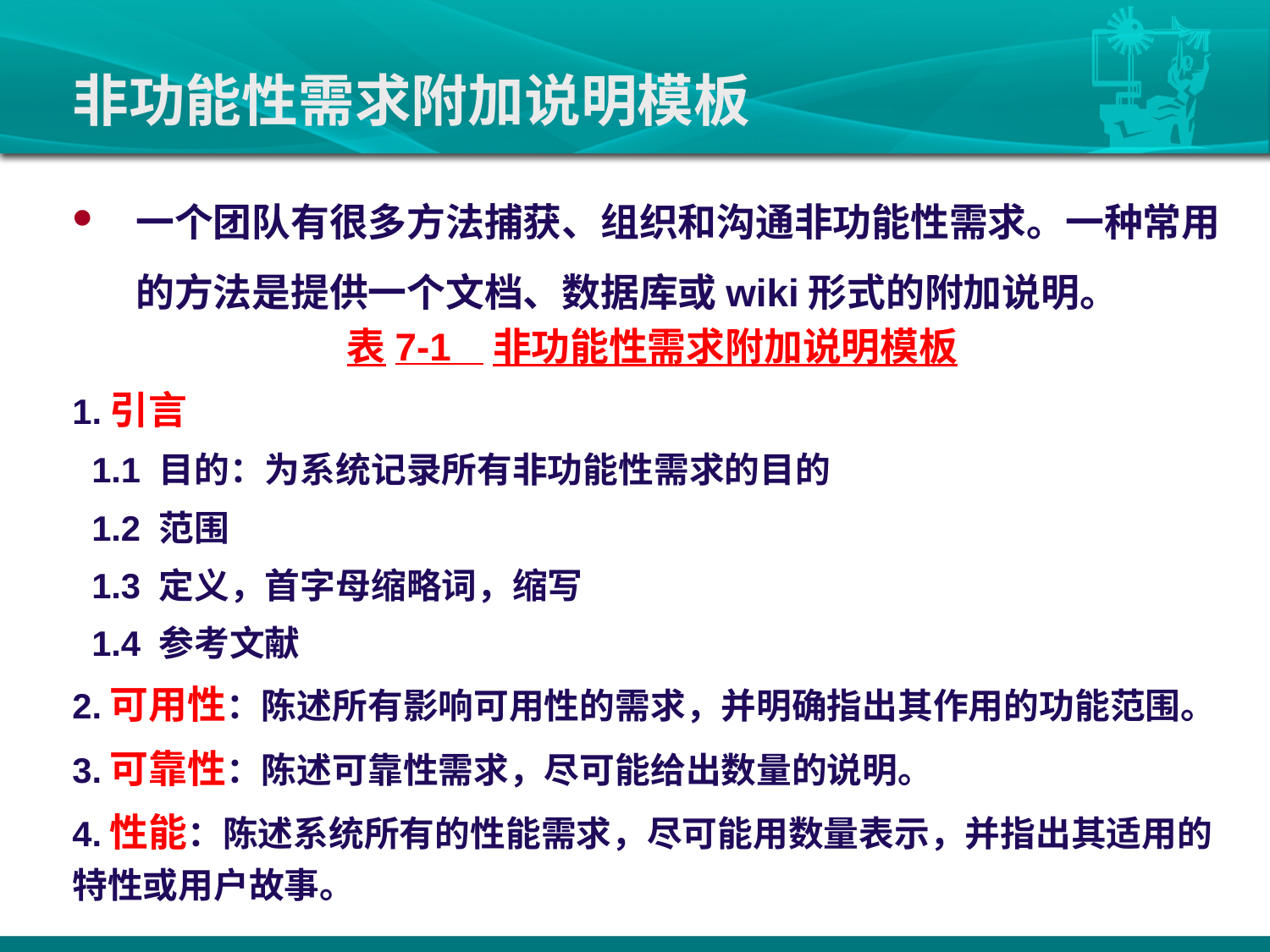

# 非功能性需求附加说明模板
一个团队有很多方法捕获、组织和沟通非功能性需求。一种常用的方法是提供一个文档、数据库或wiki形式的附加说明。
表7-1   非功能性需求附加说明模板
1.引言
  1.1 目的：为系统记录所有非功能性需求的目的
  1.2 范围
  1.3 定义，首字母缩略词，缩写
  1.4 参考文献
2.可用性：陈述所有影响可用性的需求，并明确指出其作用的功能范围。
3.可靠性：陈述可靠性需求，尽可能给出数量的说明。
4.性能：陈述系统所有的性能需求，尽可能用数量表示，并指出其适用的特性或用户故事。